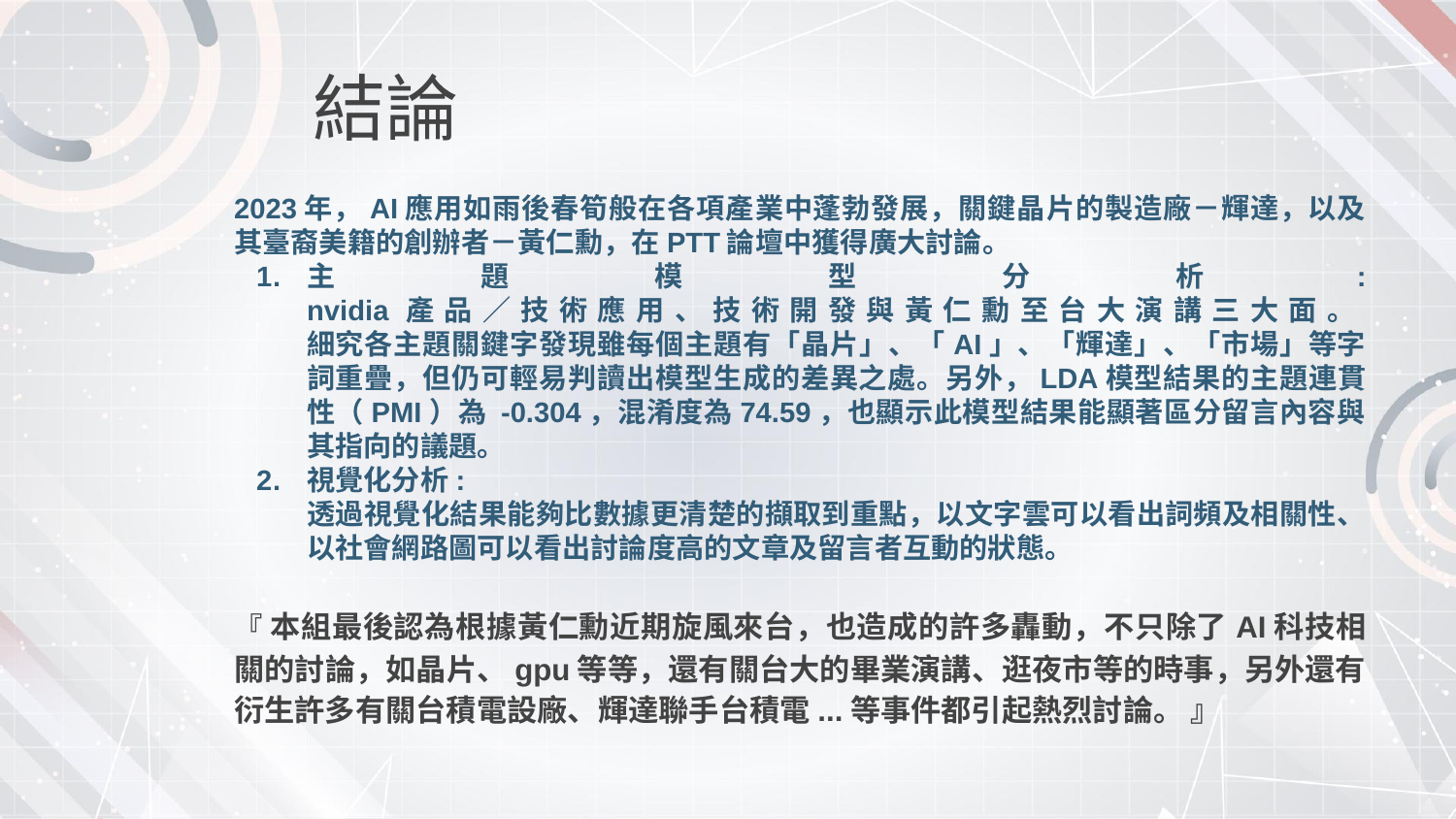

# 結論
2023年，AI應用如雨後春筍般在各項產業中蓬勃發展，關鍵晶片的製造廠－輝達，以及其臺裔美籍的創辦者－黃仁勳，在PTT論壇中獲得廣大討論。
主題模型分析:
nvidia產品／技術應用、技術開發與黃仁勳至台大演講三大面。
細究各主題關鍵字發現雖每個主題有「晶片」、「AI」、「輝達」、「市場」等字詞重疊，但仍可輕易判讀出模型生成的差異之處。另外，LDA模型結果的主題連貫性（PMI）為 -0.304，混淆度為74.59，也顯示此模型結果能顯著區分留言內容與其指向的議題。
視覺化分析:
透過視覺化結果能夠比數據更清楚的擷取到重點，以文字雲可以看出詞頻及相關性、以社會網路圖可以看出討論度高的文章及留言者互動的狀態。

『 本組最後認為根據黃仁勳近期旋風來台，也造成的許多轟動，不只除了AI科技相關的討論，如晶片、gpu等等，還有關台大的畢業演講、逛夜市等的時事，另外還有衍生許多有關台積電設廠、輝達聯手台積電...等事件都引起熱烈討論。 』